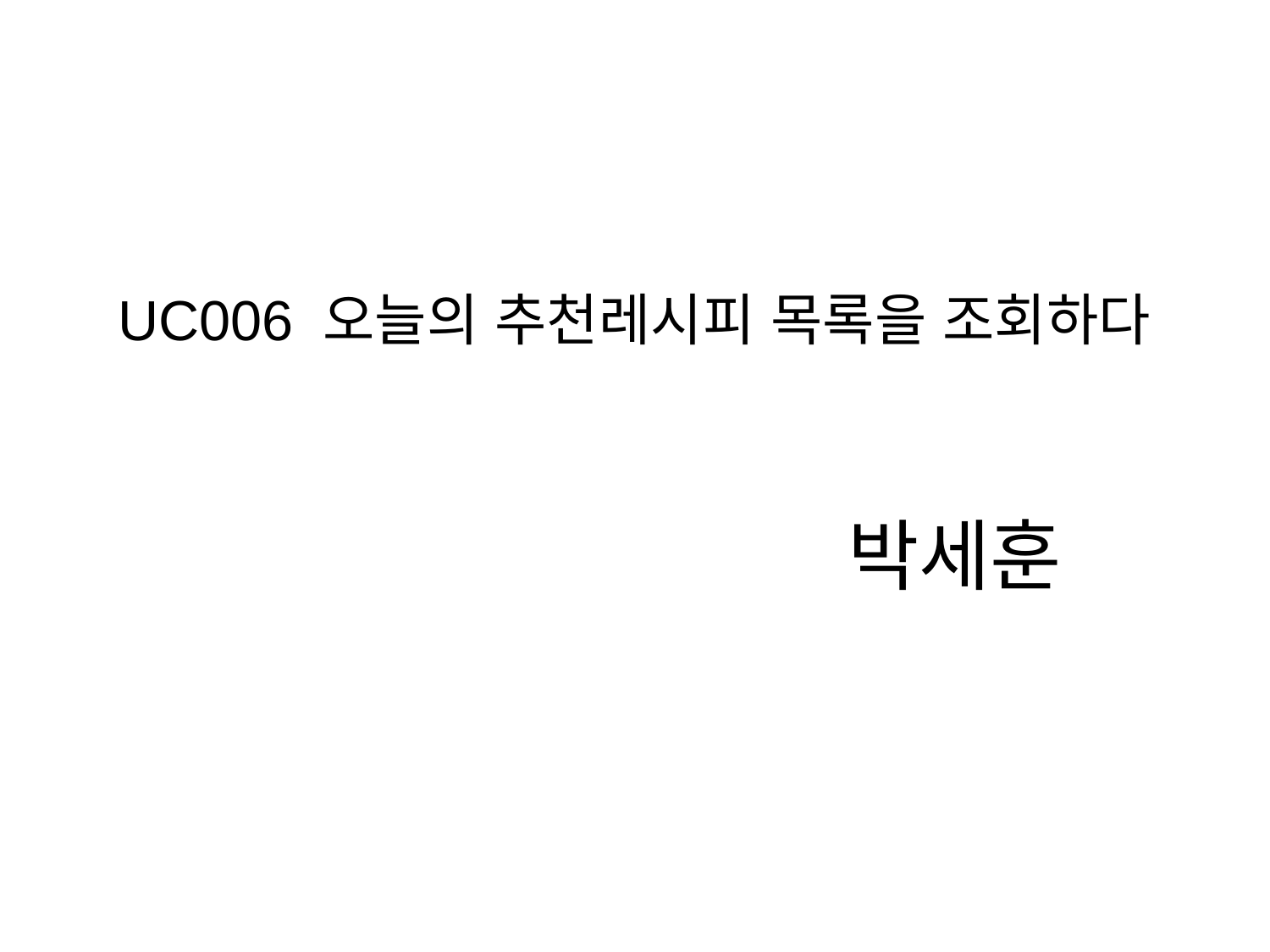

# UC006 오늘의 추천레시피 목록을 조회하다
박세훈